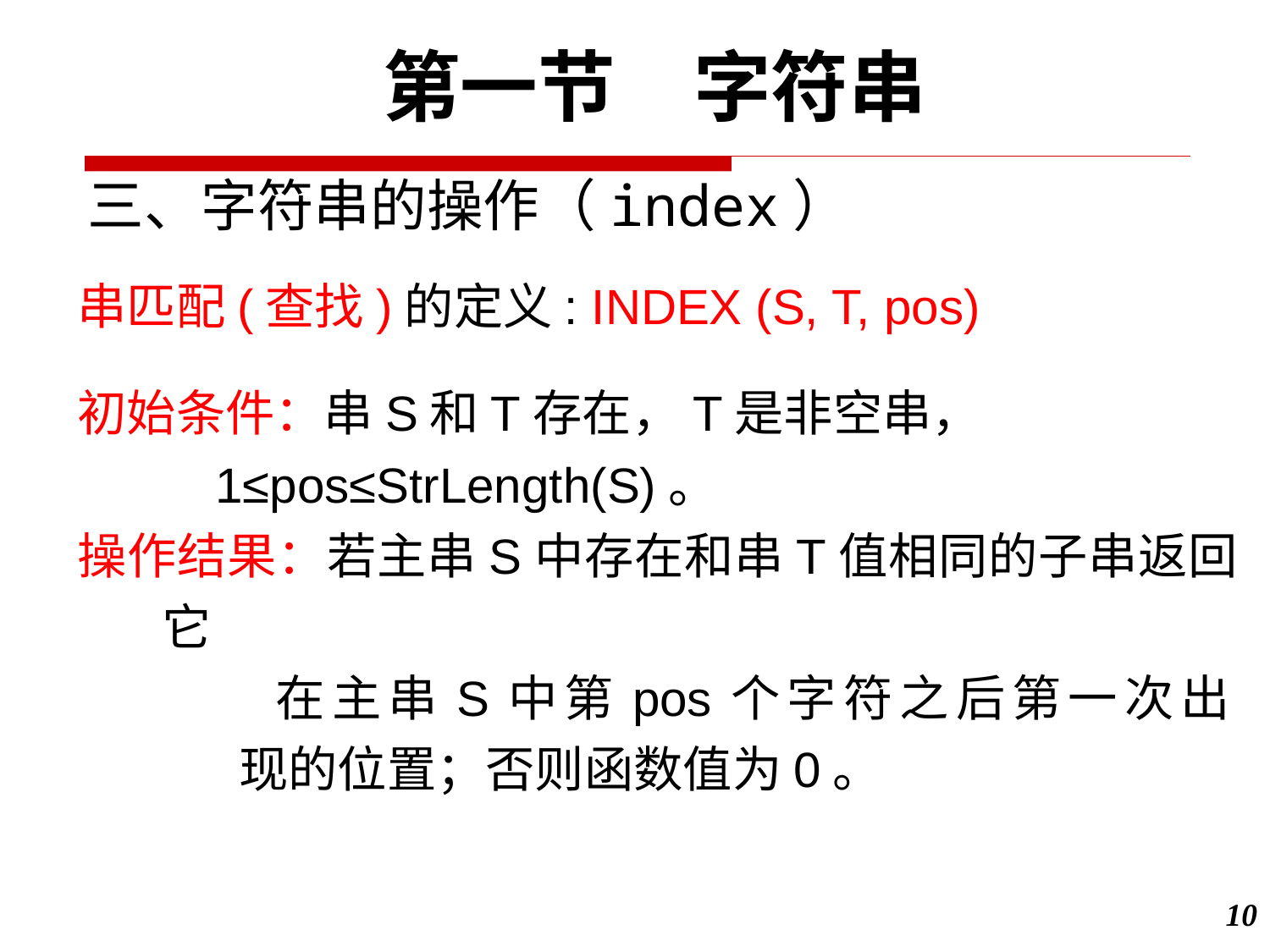

第一节　字符串
三、字符串的操作（index）
串匹配(查找)的定义: INDEX (S, T, pos)

初始条件：串S和T存在，T是非空串，
          1≤pos≤StrLength(S)。
操作结果：若主串S中存在和串T值相同的子串返回它
          在主串S中第pos个字符之后第一次出
       现的位置；否则函数值为0。
10